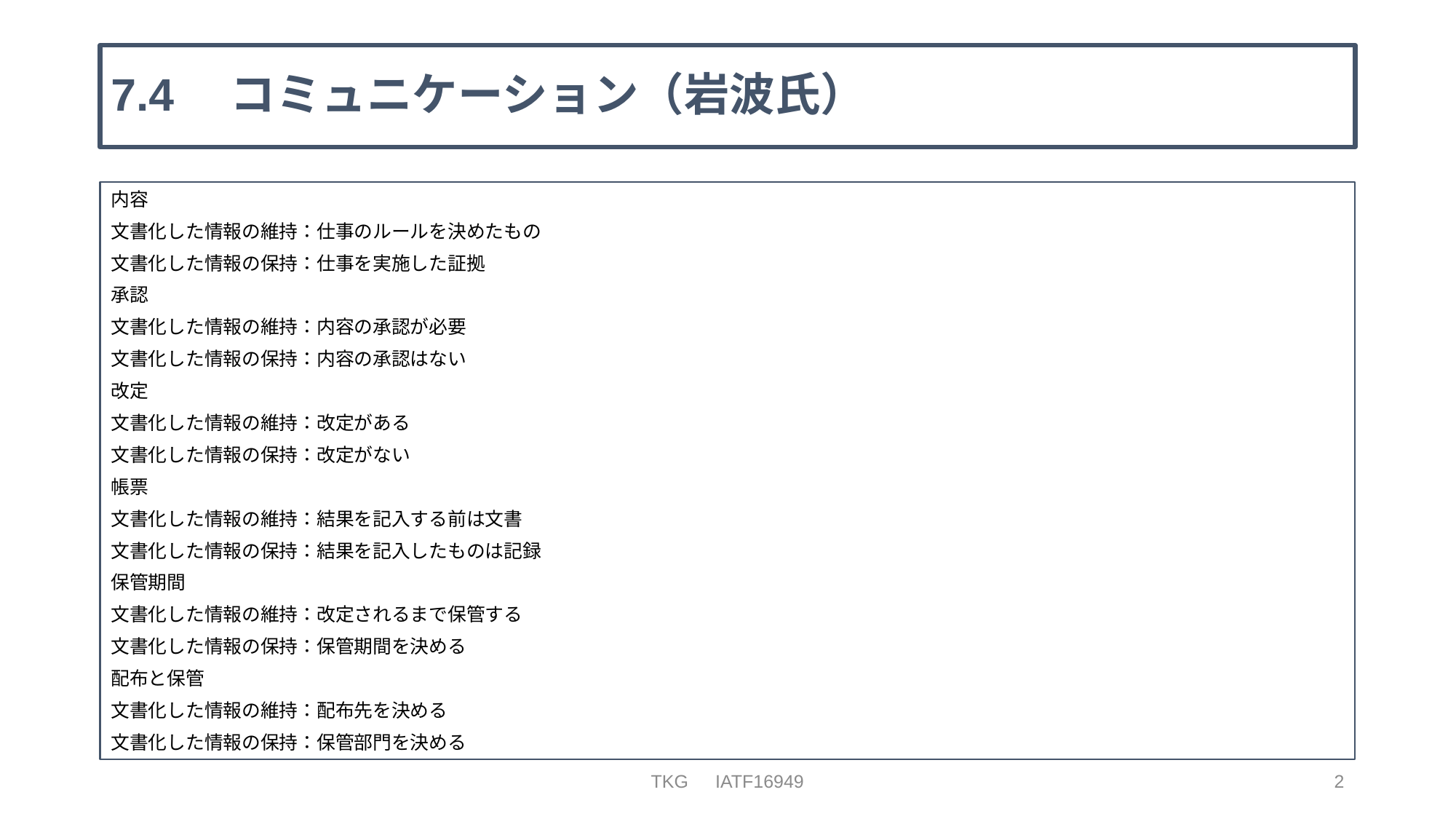

# 7.4　コミュニケーション（岩波氏）
内容
文書化した情報の維持：仕事のルールを決めたもの
文書化した情報の保持：仕事を実施した証拠
承認
文書化した情報の維持：内容の承認が必要
文書化した情報の保持：内容の承認はない
改定
文書化した情報の維持：改定がある
文書化した情報の保持：改定がない
帳票
文書化した情報の維持：結果を記入する前は文書
文書化した情報の保持：結果を記入したものは記録
保管期間
文書化した情報の維持：改定されるまで保管する
文書化した情報の保持：保管期間を決める
配布と保管
文書化した情報の維持：配布先を決める
文書化した情報の保持：保管部門を決める

TKG　IATF16949
2